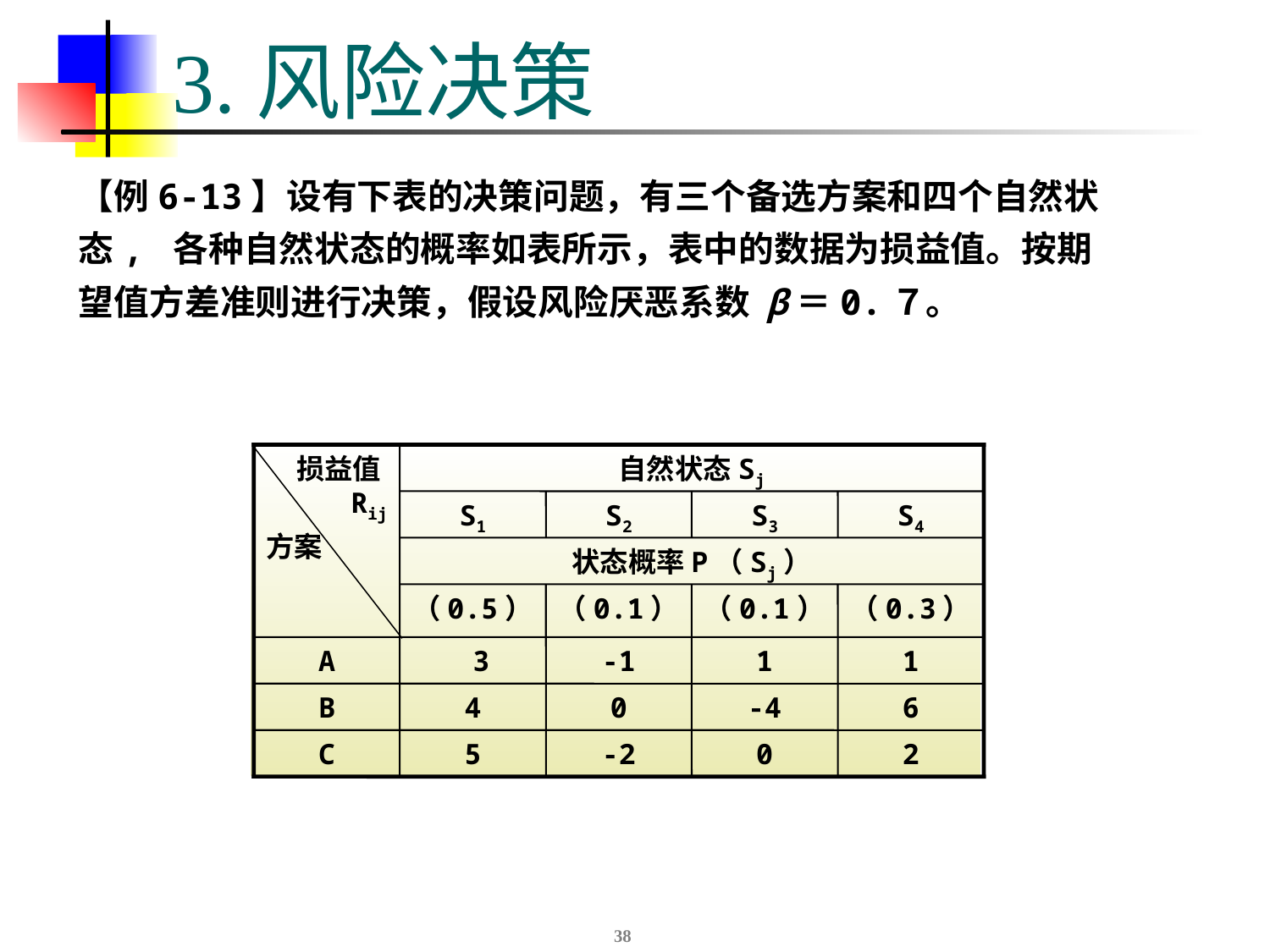

# 3.风险决策
【例6-13】设有下表的决策问题，有三个备选方案和四个自然状态, 各种自然状态的概率如表所示，表中的数据为损益值。按期望值方差准则进行决策，假设风险厌恶系数 β＝0.７。
   损益值           Rij
方案

自然状态Sj

S1

S2

S3

S4

状态概率P（Sj）

（0.5）

（0.1）

（0.1）

（0.3）

A

 3
-1
1
1
B

4
0
-4
6
C

5
-2
0
2

38